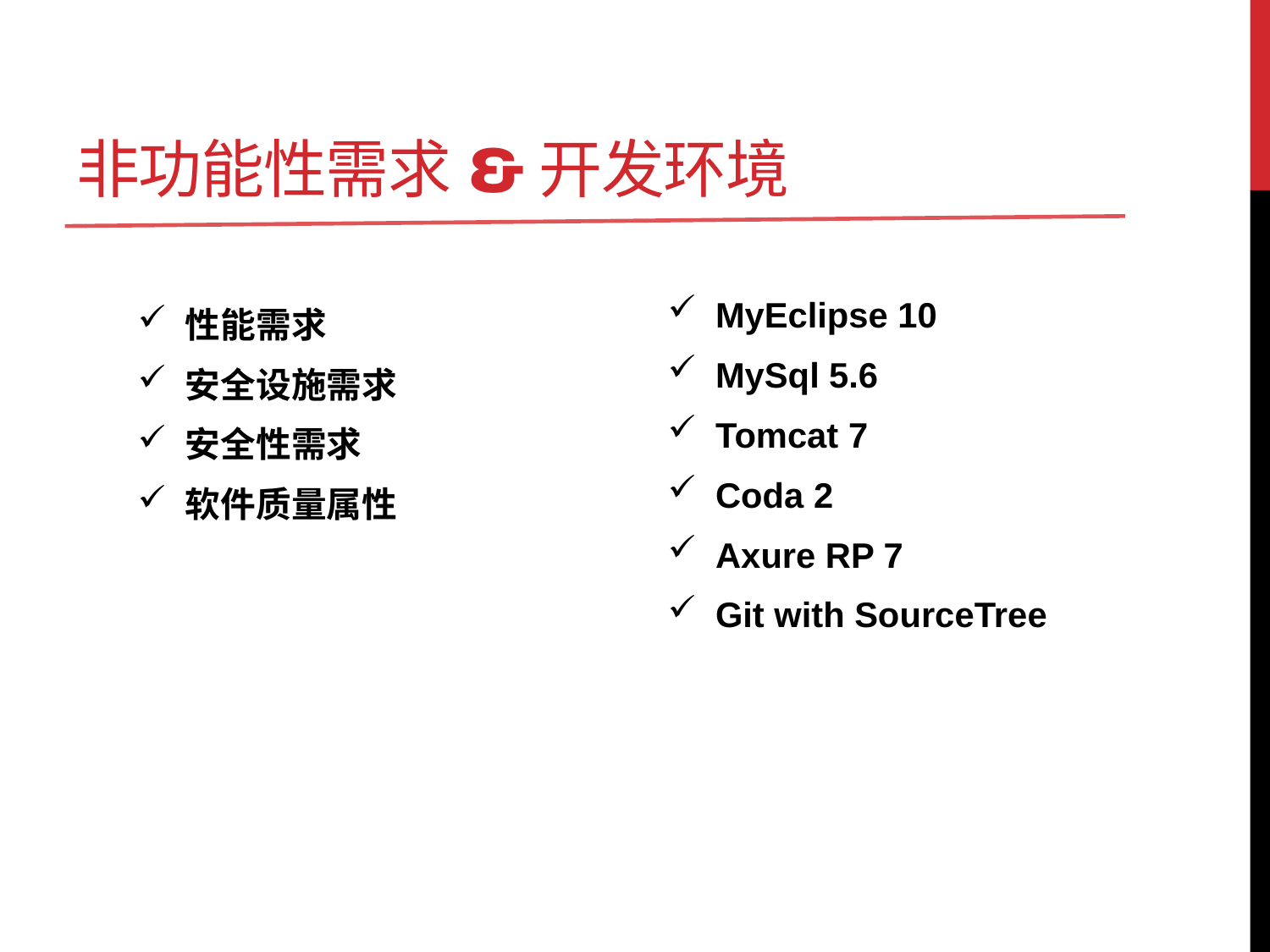

# 非功能性需求&开发环境
MyEclipse 10
MySql 5.6
Tomcat 7
Coda 2
Axure RP 7
Git with SourceTree
性能需求
安全设施需求
安全性需求
软件质量属性